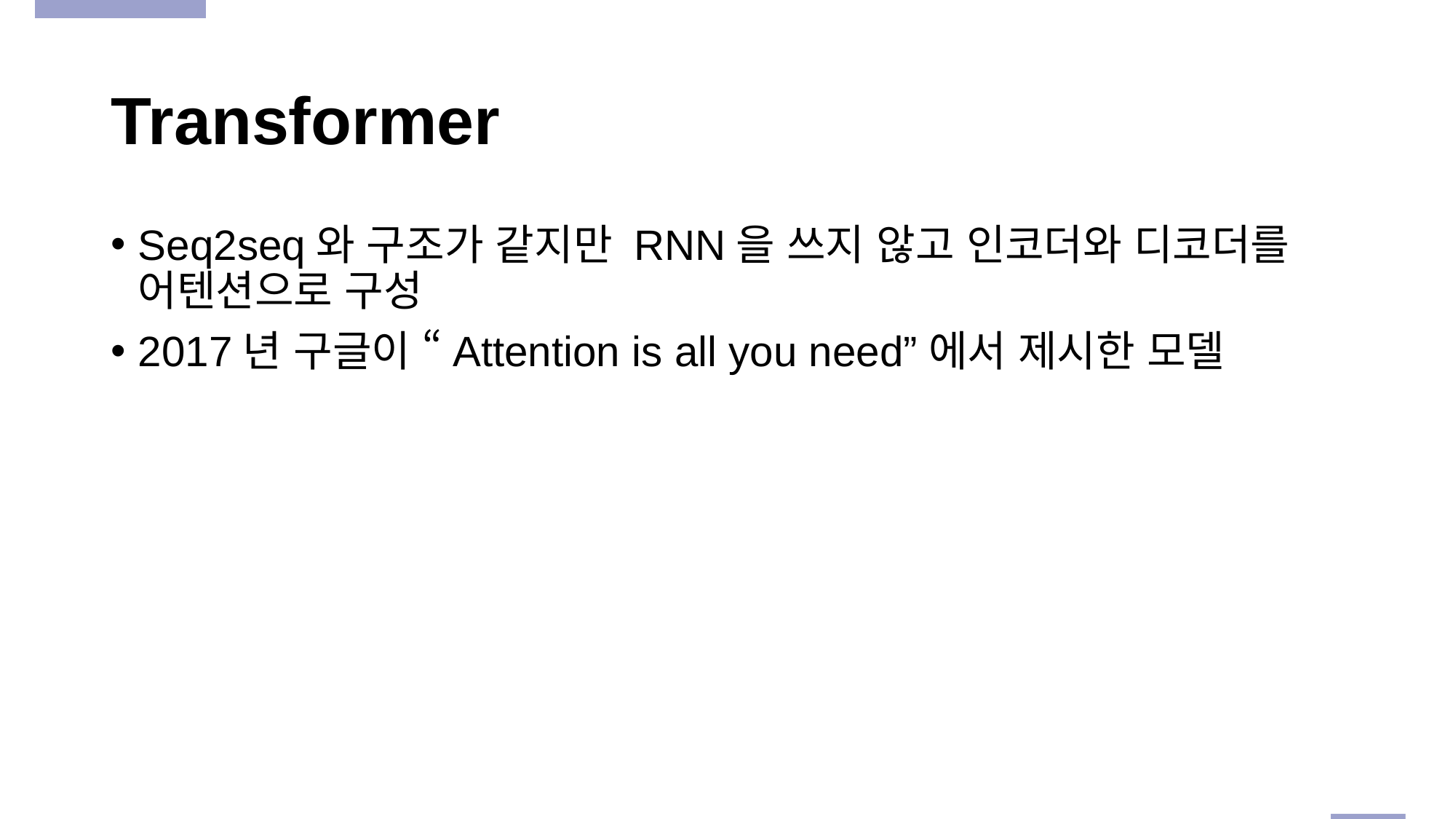

# Transformer
Seq2seq와 구조가 같지만 RNN을 쓰지 않고 인코더와 디코더를 어텐션으로 구성
2017년 구글이 “Attention is all you need”에서 제시한 모델